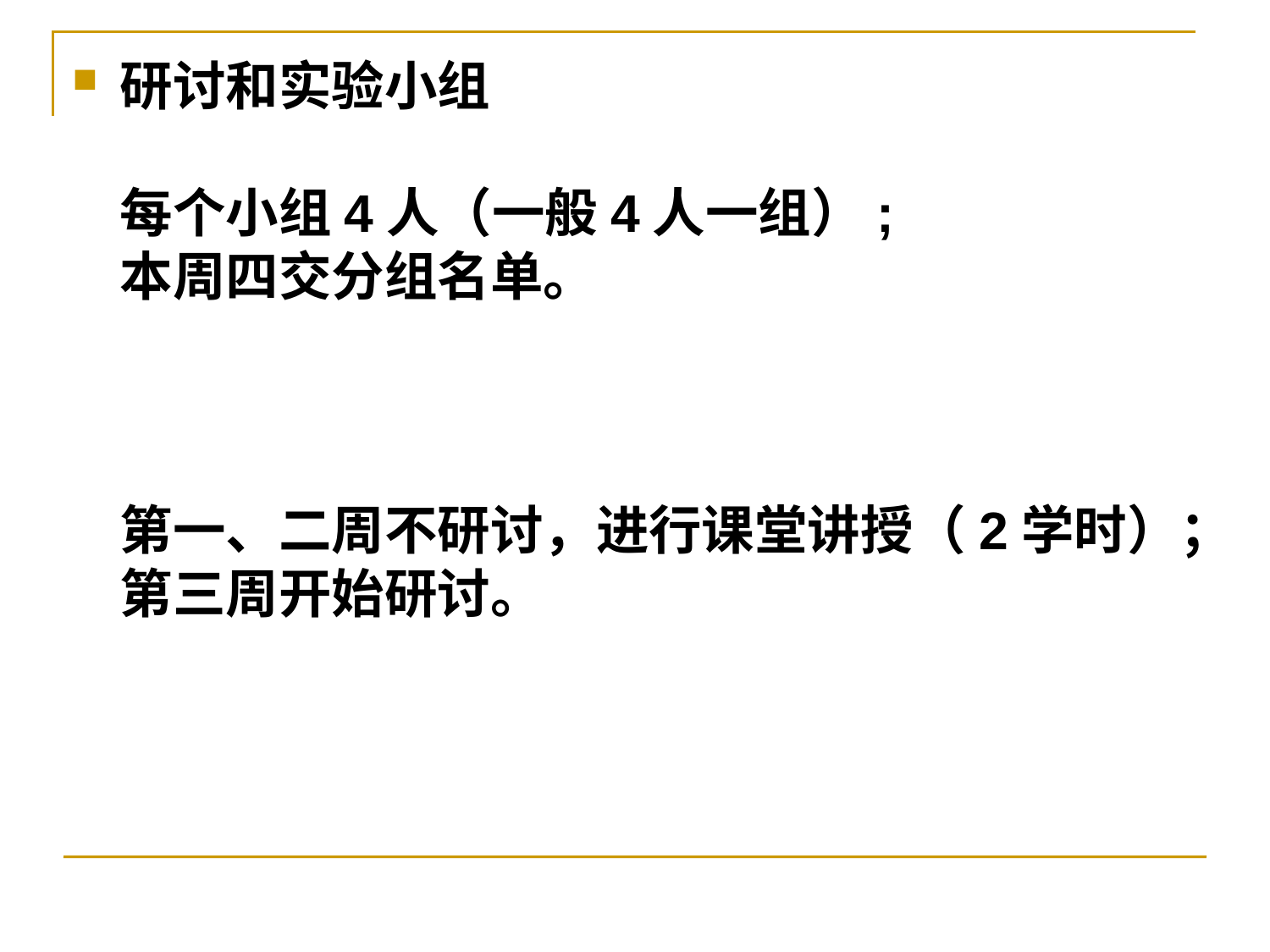

研讨和实验小组
每个小组4人（一般4人一组）;
本周四交分组名单。
第一、二周不研讨，进行课堂讲授（2学时）；
第三周开始研讨。